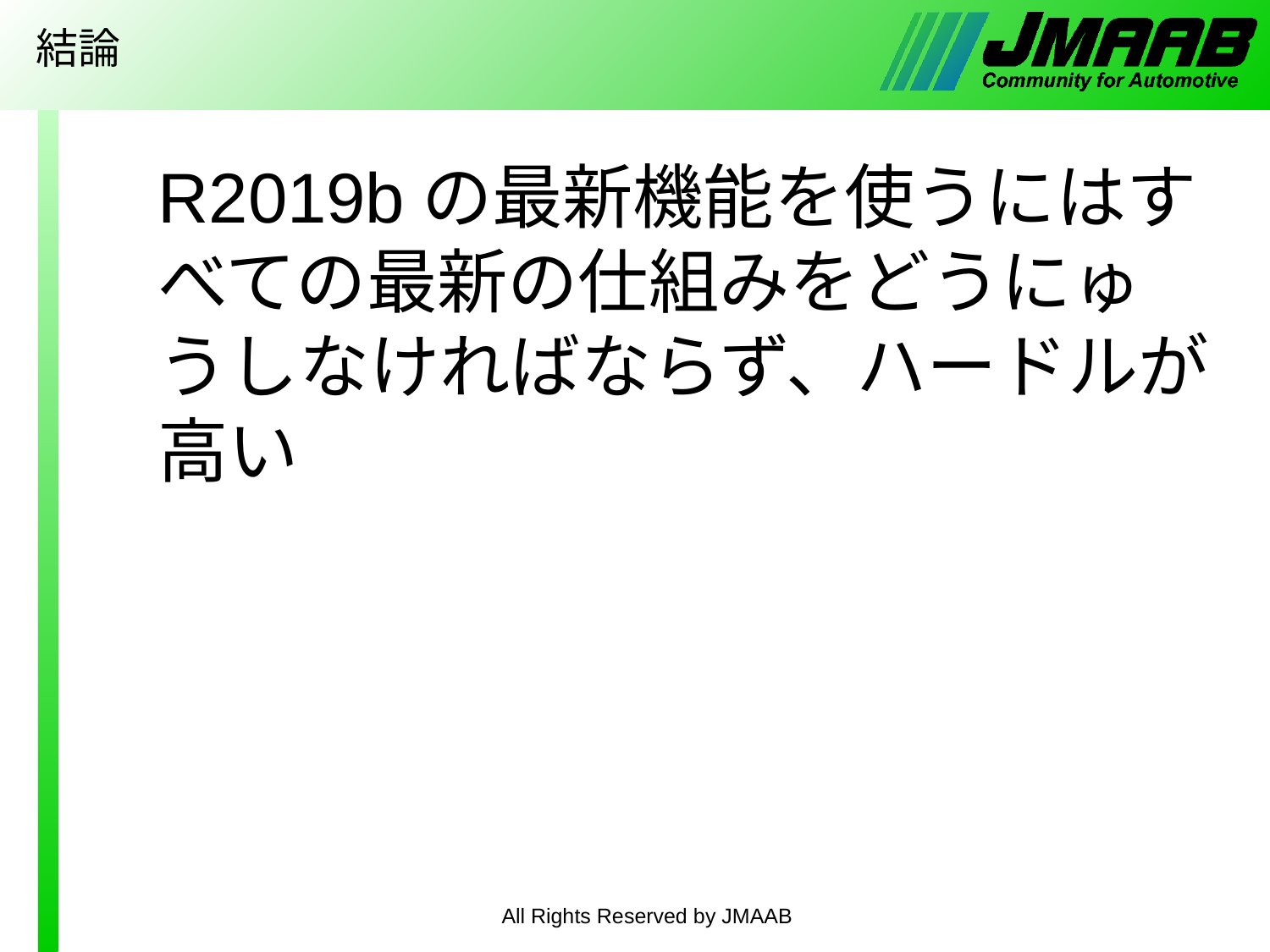

# 結論
R2019bの最新機能を使うにはすべての最新の仕組みをどうにゅうしなければならず、ハードルが高い